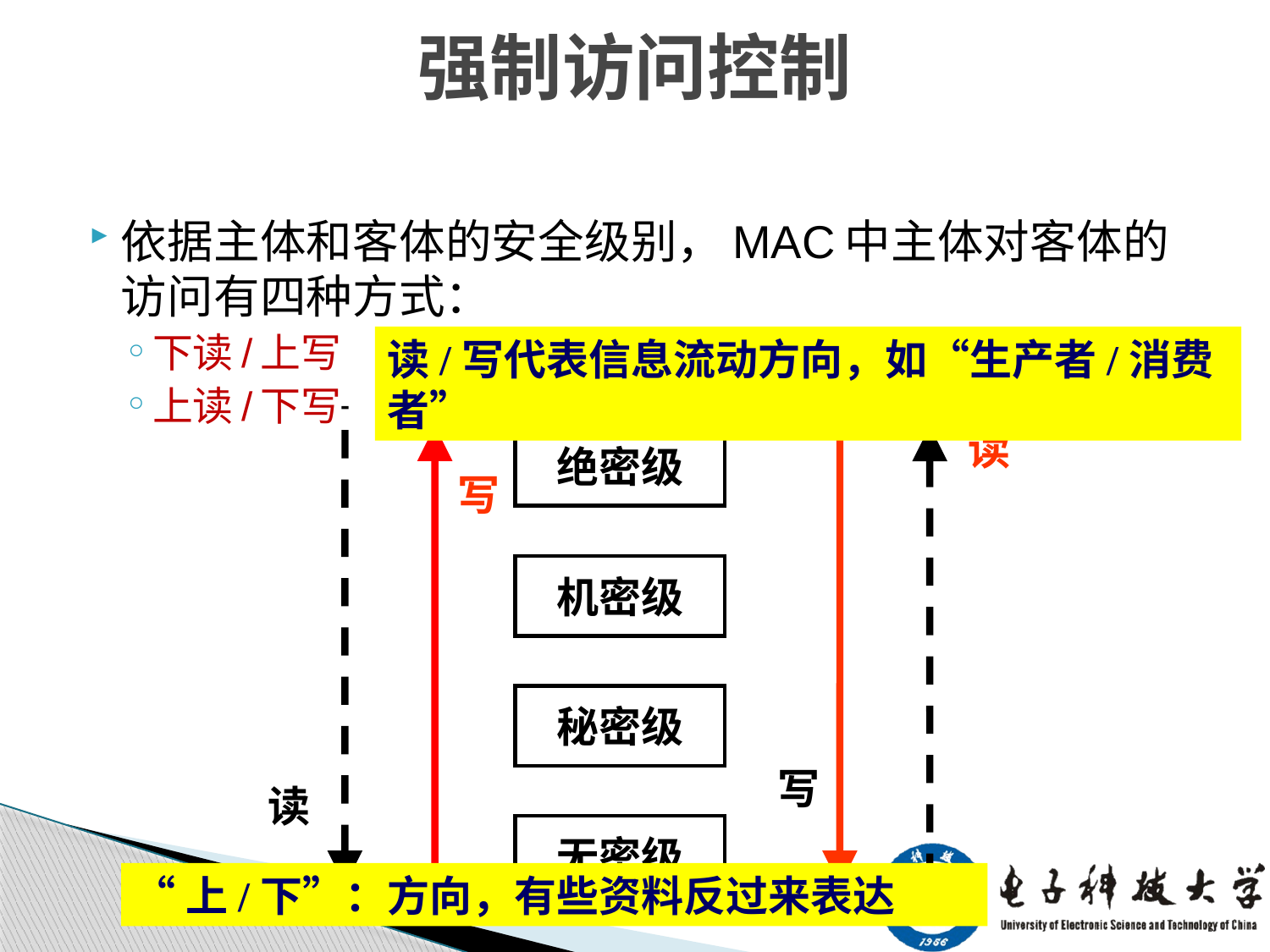

# 强制访问控制
依据主体和客体的安全级别，MAC中主体对客体的访问有四种方式：
下读/上写
上读/下写
读/写代表信息流动方向，如“生产者/消费者”

写
读
读

写
绝密级
机密级
秘密级
无密级
“上/下”：方向，有些资料反过来表达